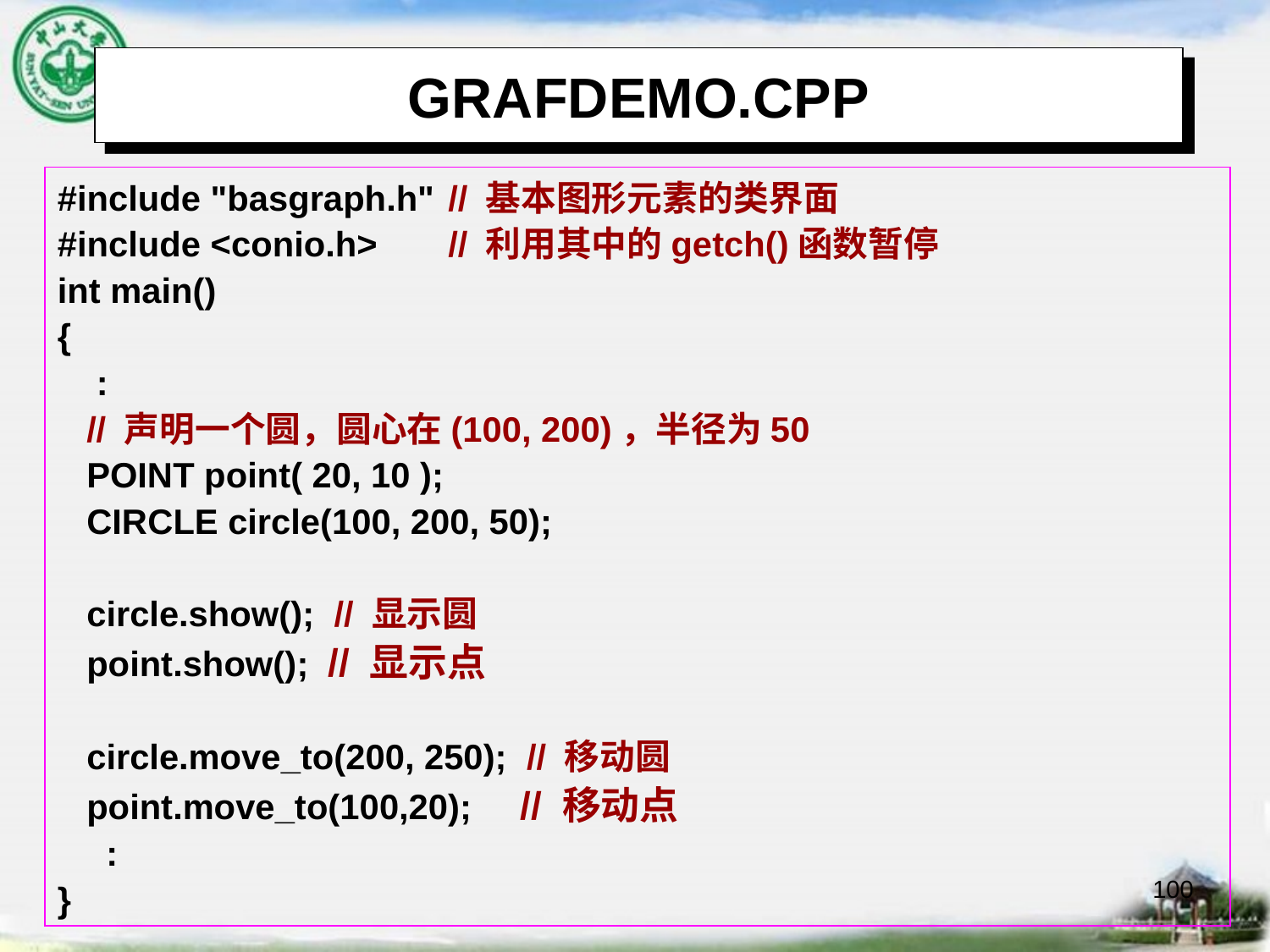

# GRAFDEMO.CPP
#include "basgraph.h"	 // 基本图形元素的类界面
#include <conio.h>	 // 利用其中的getch()函数暂停
int main()
{
    :
   // 声明一个圆，圆心在(100, 200)，半径为50
   POINT point( 20, 10 );
   CIRCLE circle(100, 200, 50);

   circle.show();  // 显示圆
   point.show();  // 显示点

   circle.move_to(200, 250);  // 移动圆
   point.move_to(100,20);     // 移动点
     :
}
100